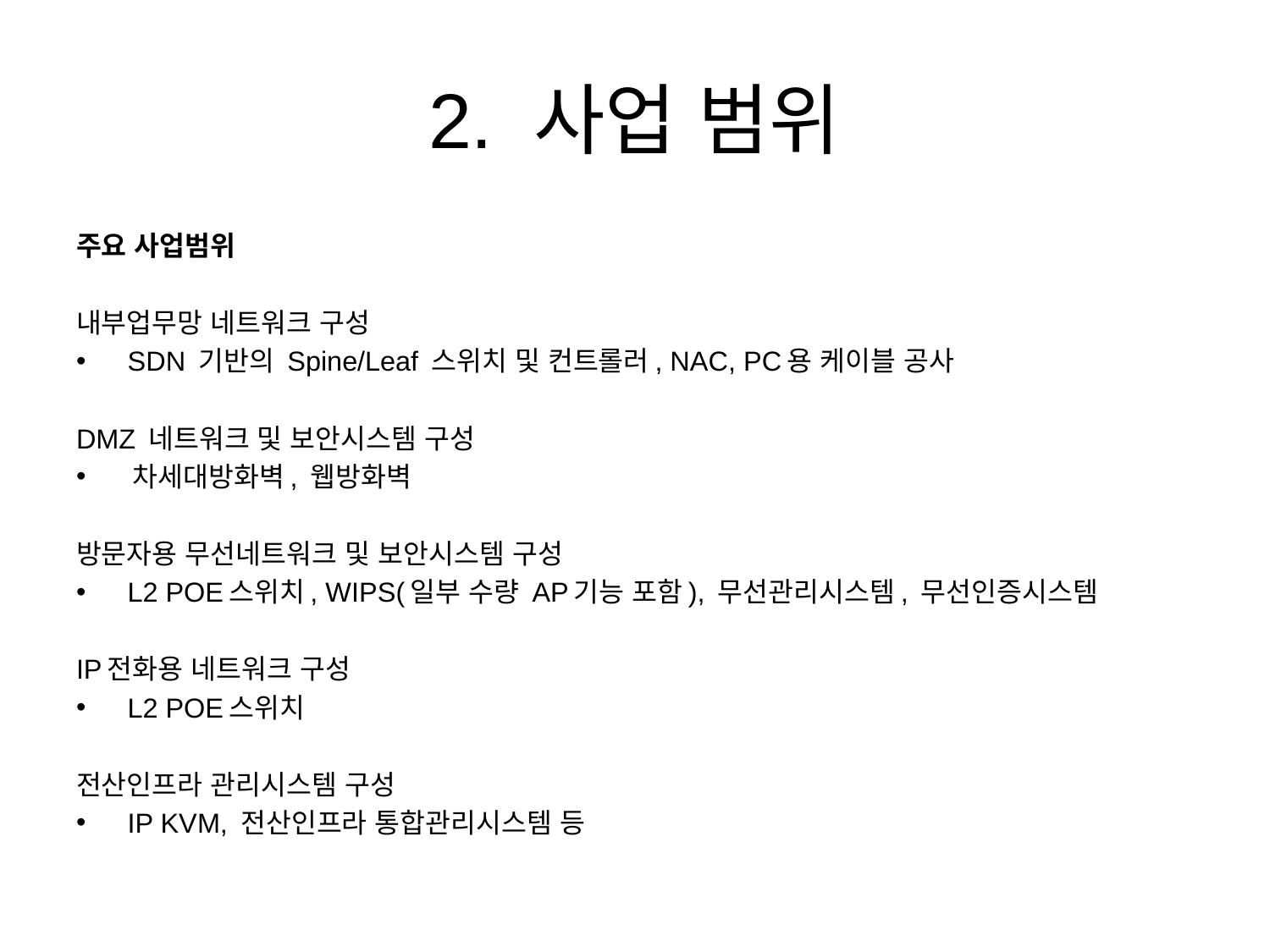

# 2. 사업 범위
주요 사업범위

내부업무망 네트워크 구성
 SDN 기반의 Spine/Leaf 스위치 및 컨트롤러, NAC, PC용 케이블 공사

DMZ 네트워크 및 보안시스템 구성
 차세대방화벽, 웹방화벽

방문자용 무선네트워크 및 보안시스템 구성
 L2 POE스위치, WIPS(일부 수량 AP기능 포함), 무선관리시스템, 무선인증시스템

IP전화용 네트워크 구성
 L2 POE스위치

전산인프라 관리시스템 구성
 IP KVM, 전산인프라 통합관리시스템 등